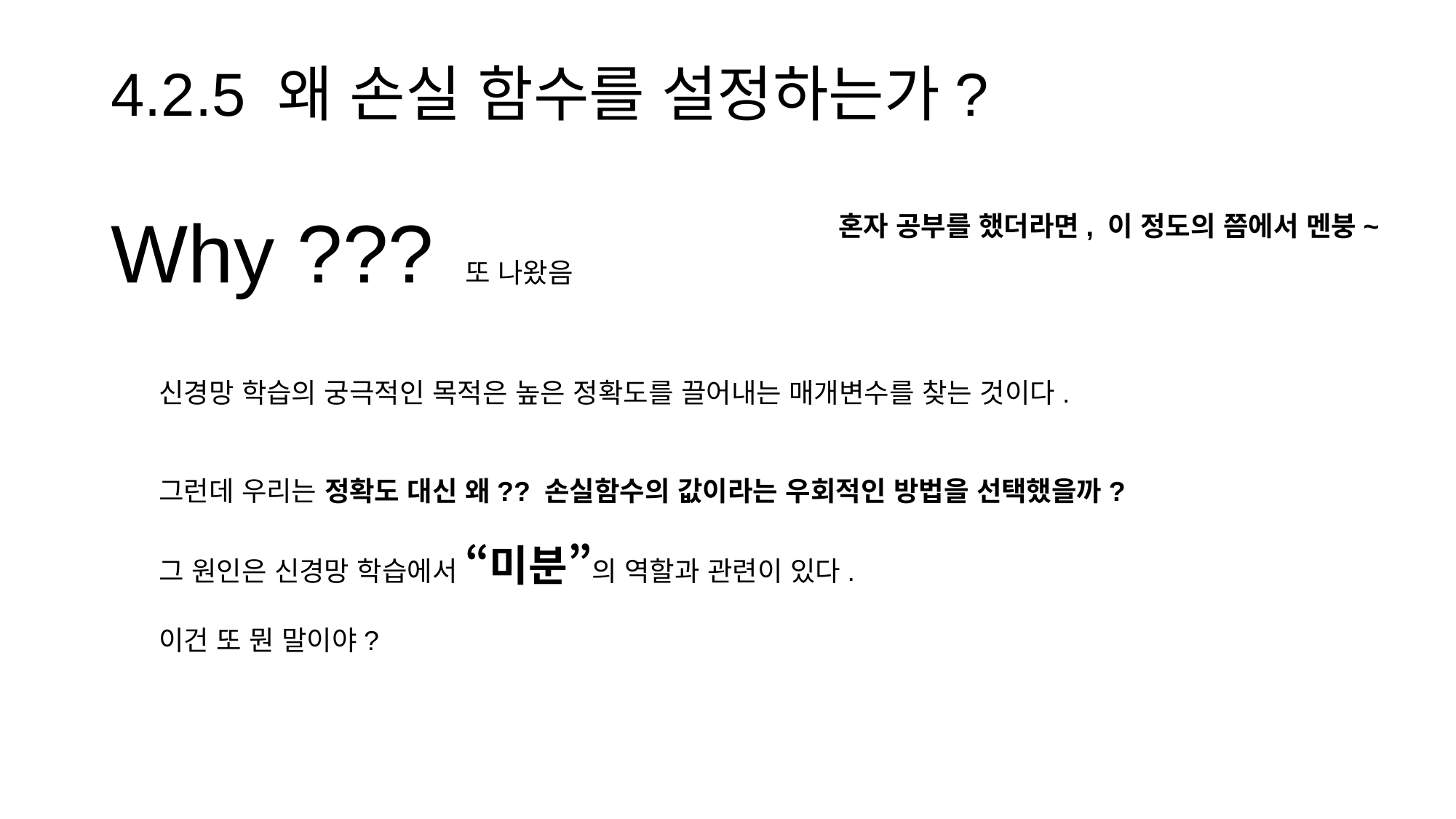

# 4.2.5 왜 손실 함수를 설정하는가?
Why ??? 또 나왔음
혼자 공부를 했더라면, 이 정도의 쯤에서 멘붕~
신경망 학습의 궁극적인 목적은 높은 정확도를 끌어내는 매개변수를 찾는 것이다.

그런데 우리는 정확도 대신 왜?? 손실함수의 값이라는 우회적인 방법을 선택했을까?

그 원인은 신경망 학습에서 “미분”의 역할과 관련이 있다.

이건 또 뭔 말이야?